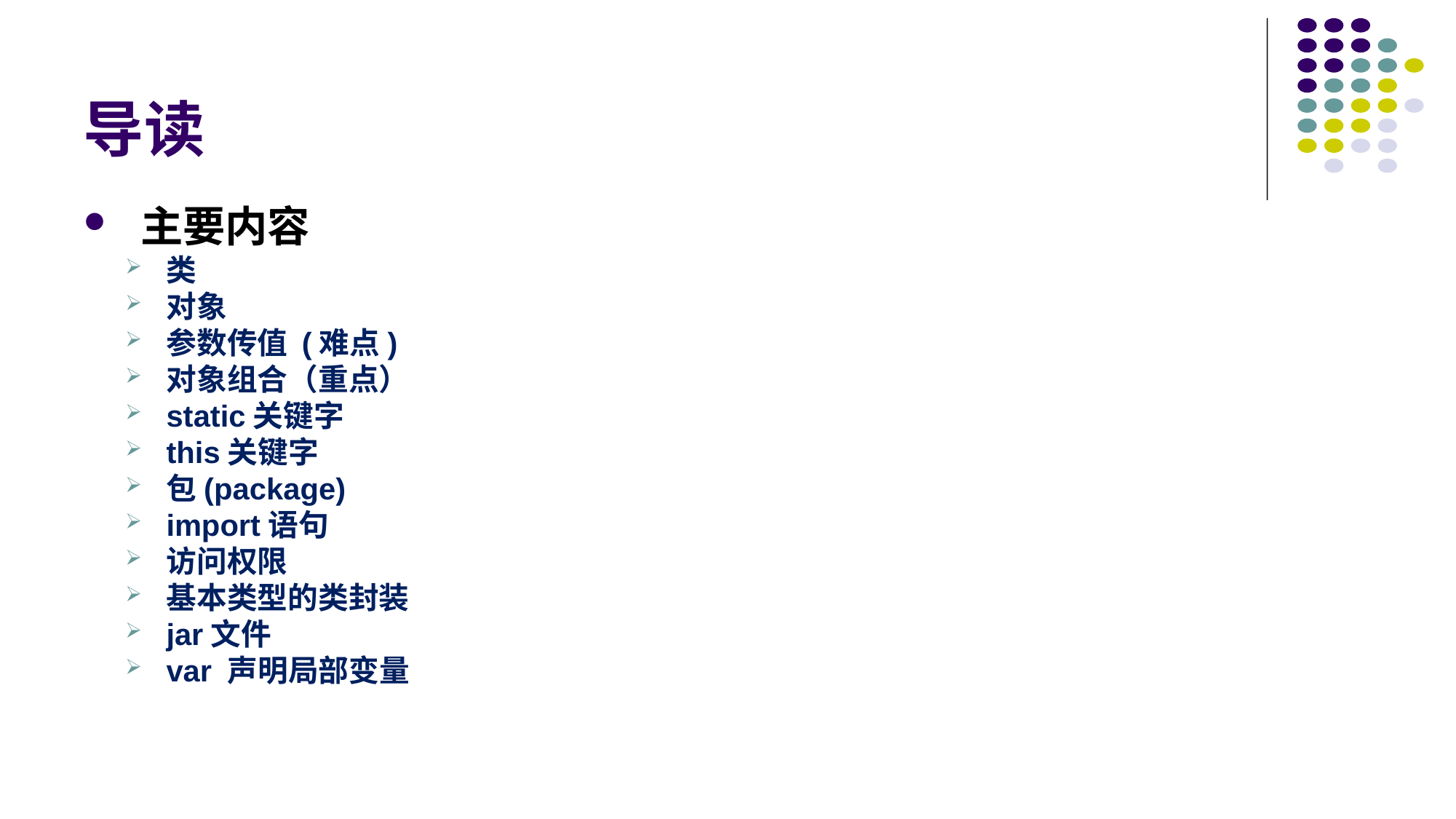

# 导读
主要内容
类
对象
参数传值 (难点)
对象组合（重点）
static关键字
this关键字
包(package)
import语句
访问权限
基本类型的类封装
jar文件
var 声明局部变量
3